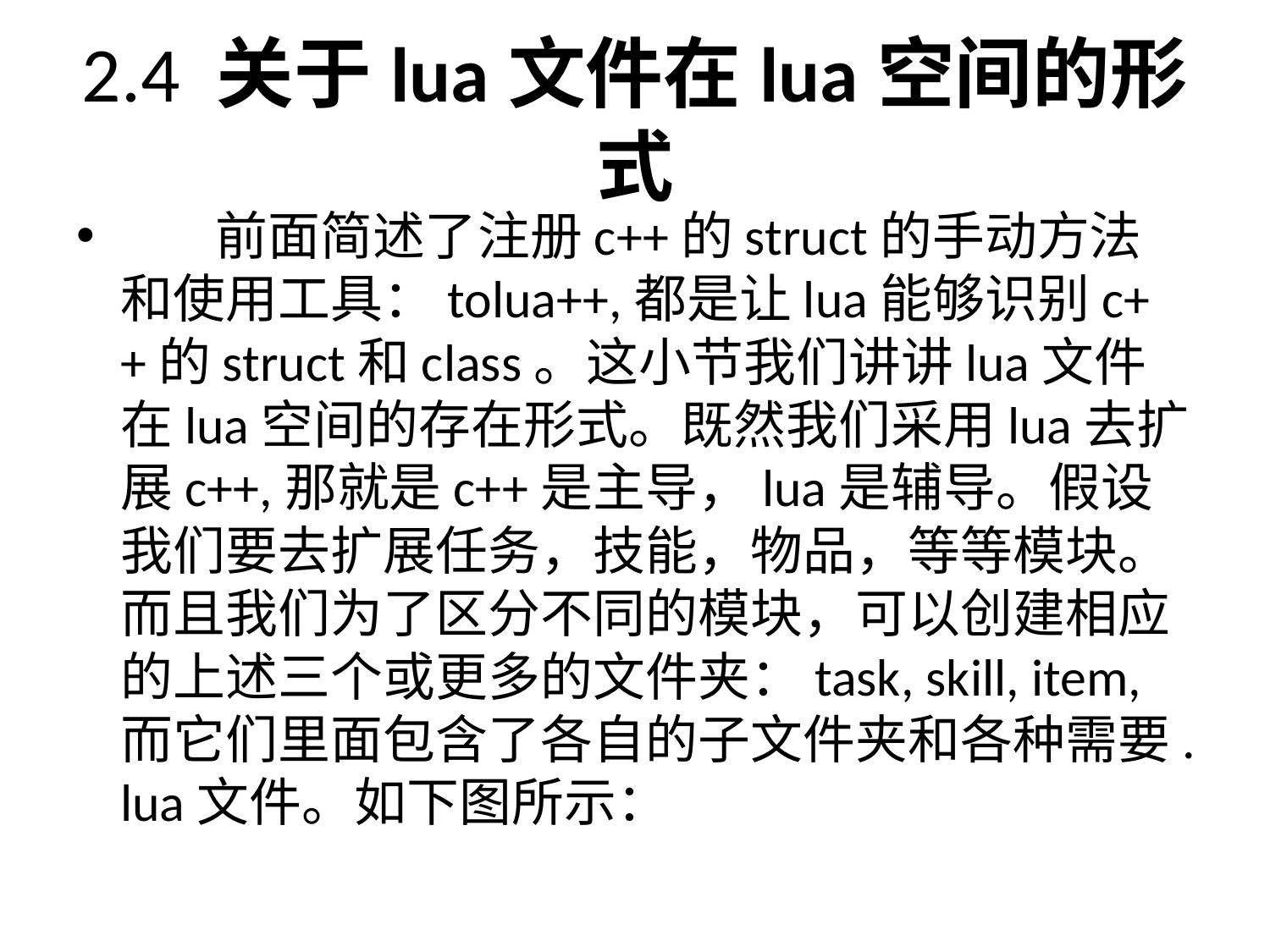

# 2.4 关于lua文件在lua空间的形式
       前面简述了注册c++的struct的手动方法和使用工具：tolua++,都是让lua能够识别c++的struct和class。这小节我们讲讲lua文件在lua空间的存在形式。既然我们采用lua去扩展c++,那就是c++是主导，lua是辅导。假设我们要去扩展任务，技能，物品，等等模块。而且我们为了区分不同的模块，可以创建相应的上述三个或更多的文件夹：task, skill, item, 而它们里面包含了各自的子文件夹和各种需要.lua文件。如下图所示：